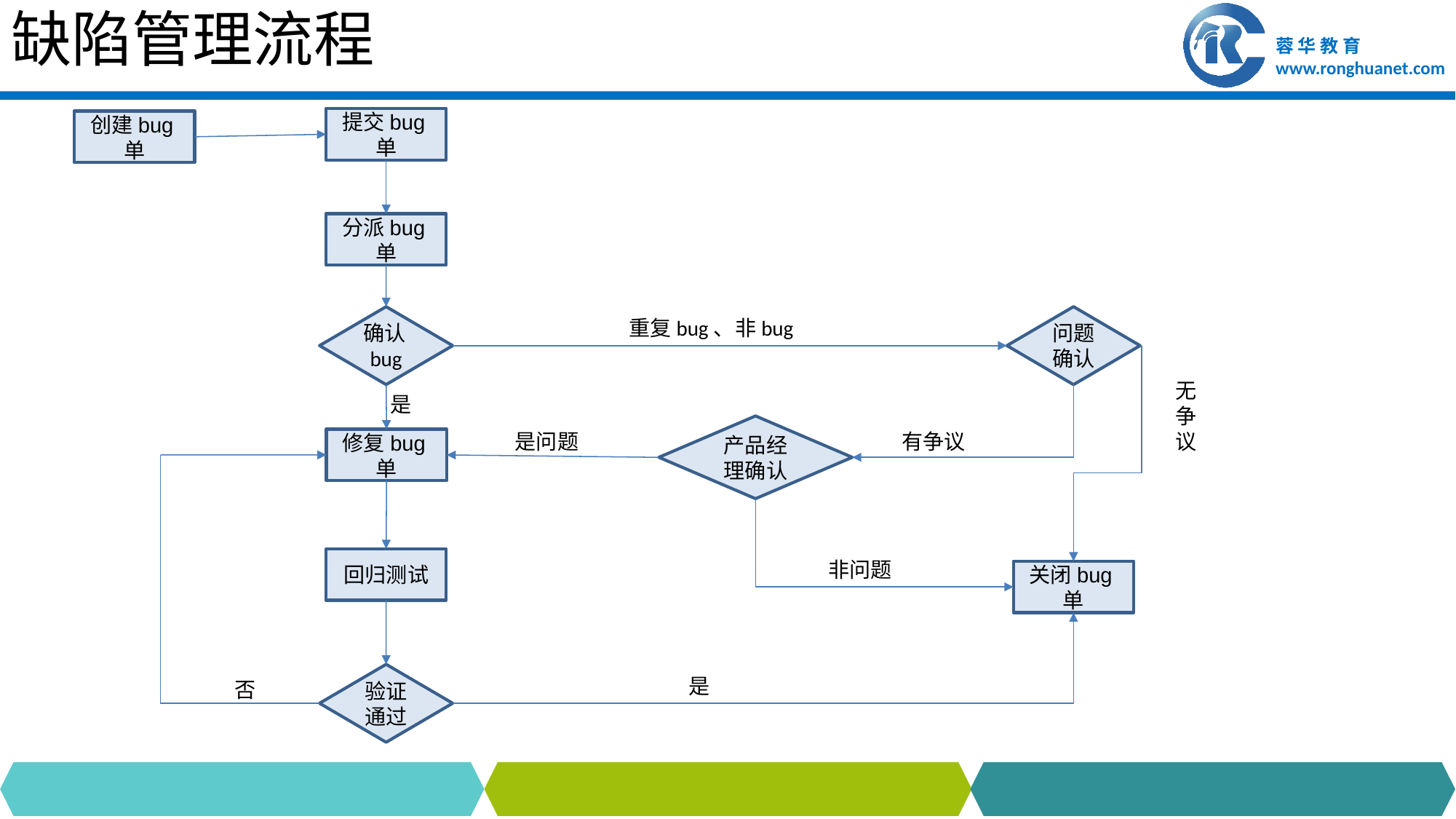

# 缺陷管理流程
提交bug单
创建bug单
分派bug单
确认bug
问题确认
重复bug、非bug
无
争
议
是
产品经理确认
是问题
有争议
修复bug单
回归测试
非问题
关闭bug单
验证通过
是
否